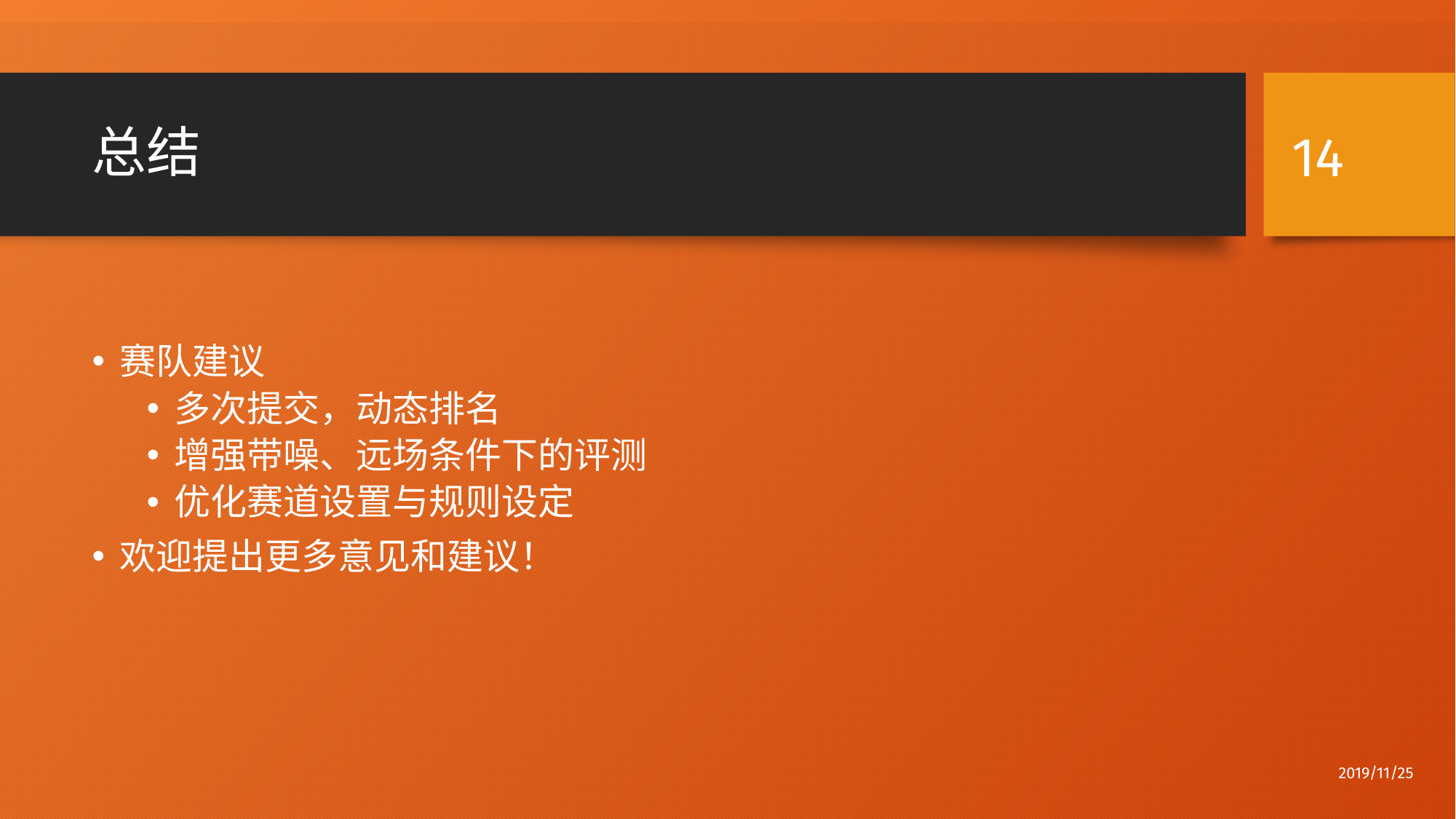

14
# 总结

赛队建议
多次提交，动态排名
增强带噪、远场条件下的评测
优化赛道设置与规则设定
欢迎提出更多意见和建议！
2019/11/25